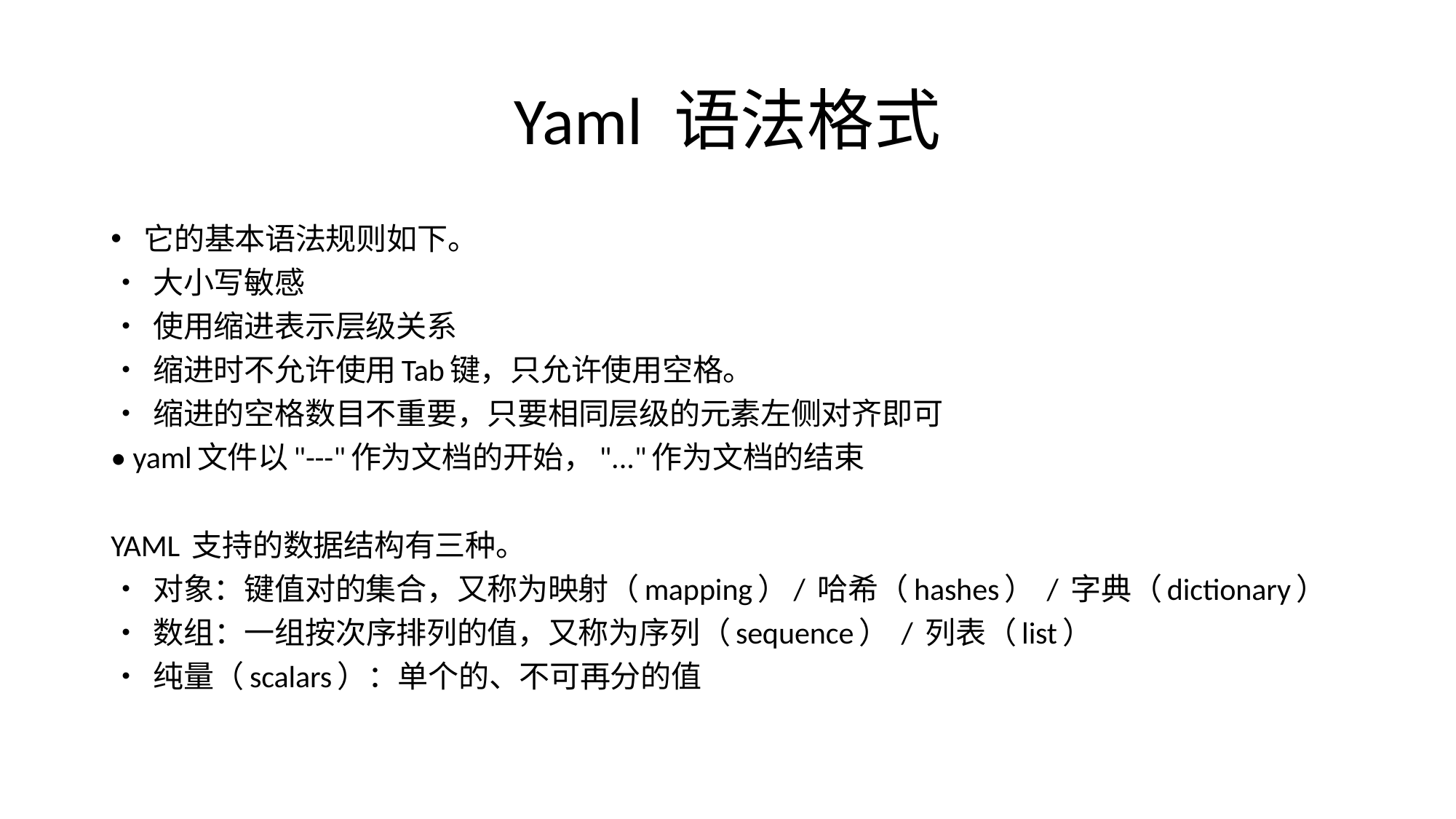

# Yaml 语法格式
它的基本语法规则如下。
• 大小写敏感
• 使用缩进表示层级关系
• 缩进时不允许使用Tab键，只允许使用空格。
• 缩进的空格数目不重要，只要相同层级的元素左侧对齐即可
• yaml文件以"---"作为文档的开始，"..."作为文档的结束

YAML 支持的数据结构有三种。
• 对象：键值对的集合，又称为映射（mapping）/ 哈希（hashes） / 字典（dictionary）
• 数组：一组按次序排列的值，又称为序列（sequence） / 列表（list）
• 纯量（scalars）：单个的、不可再分的值